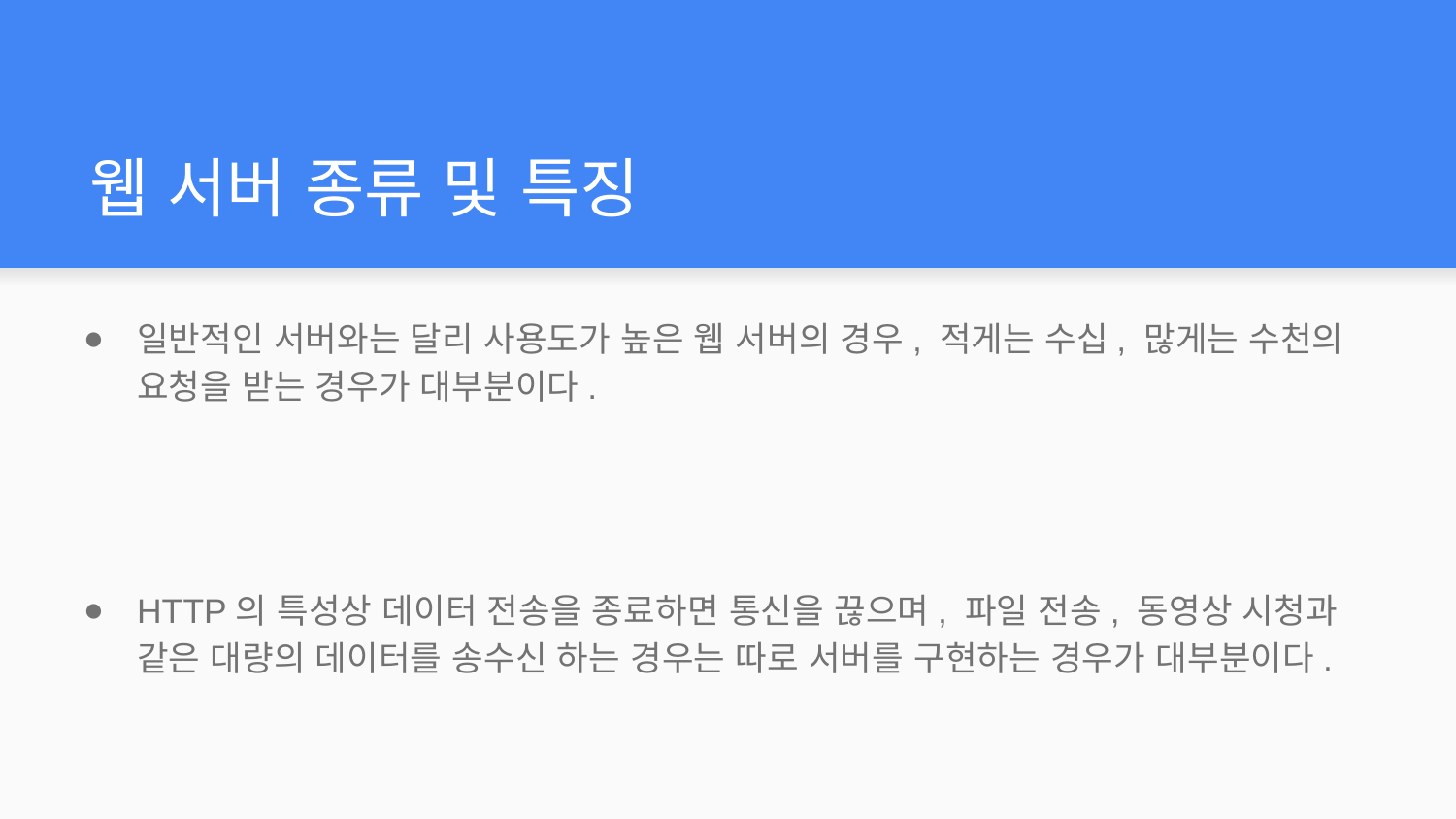

# 웹 서버 종류 및 특징
일반적인 서버와는 달리 사용도가 높은 웹 서버의 경우, 적게는 수십, 많게는 수천의 요청을 받는 경우가 대부분이다.

HTTP의 특성상 데이터 전송을 종료하면 통신을 끊으며, 파일 전송, 동영상 시청과 같은 대량의 데이터를 송수신 하는 경우는 따로 서버를 구현하는 경우가 대부분이다.